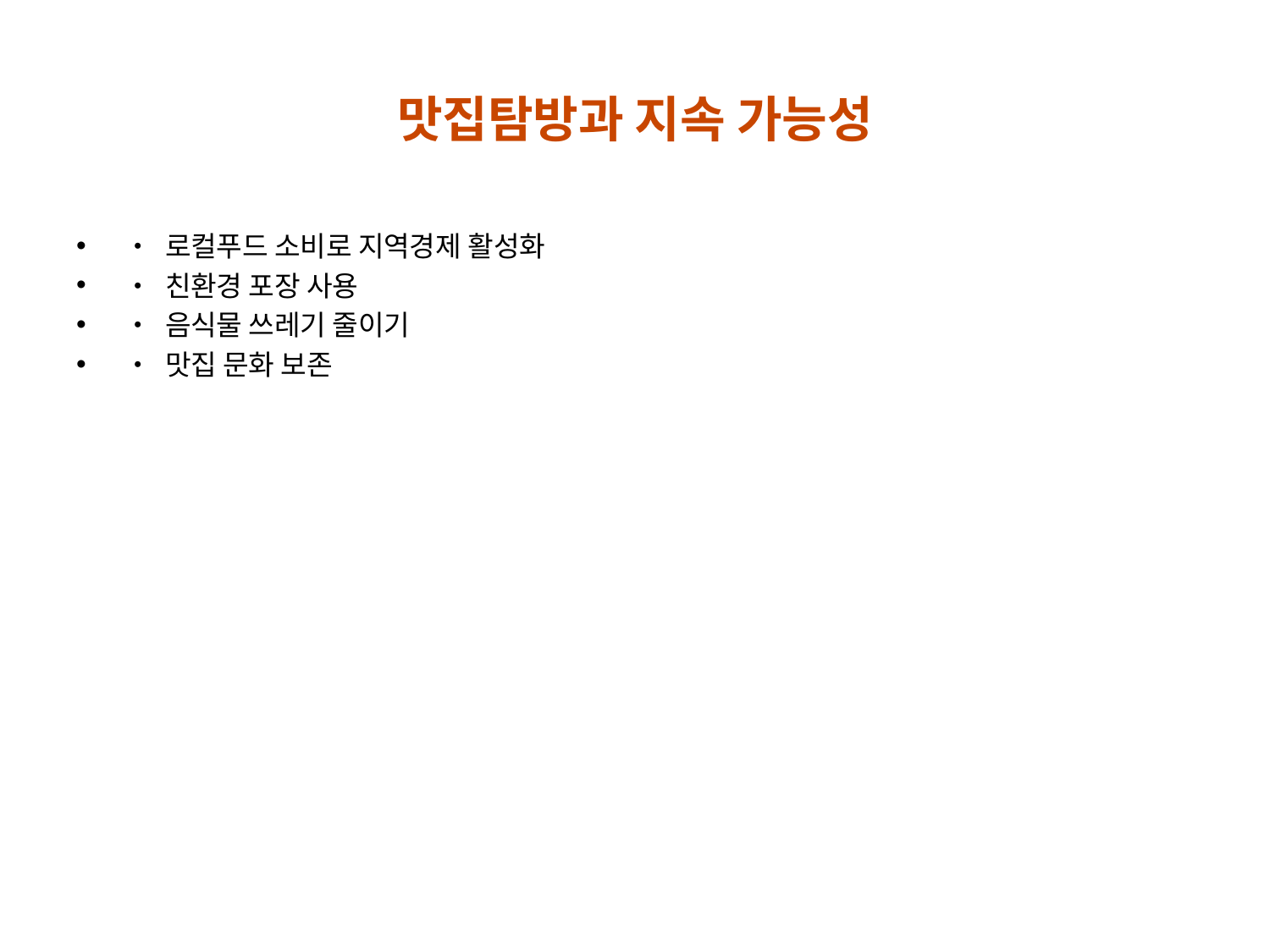

# 맛집탐방과 지속 가능성
• 로컬푸드 소비로 지역경제 활성화
• 친환경 포장 사용
• 음식물 쓰레기 줄이기
• 맛집 문화 보존